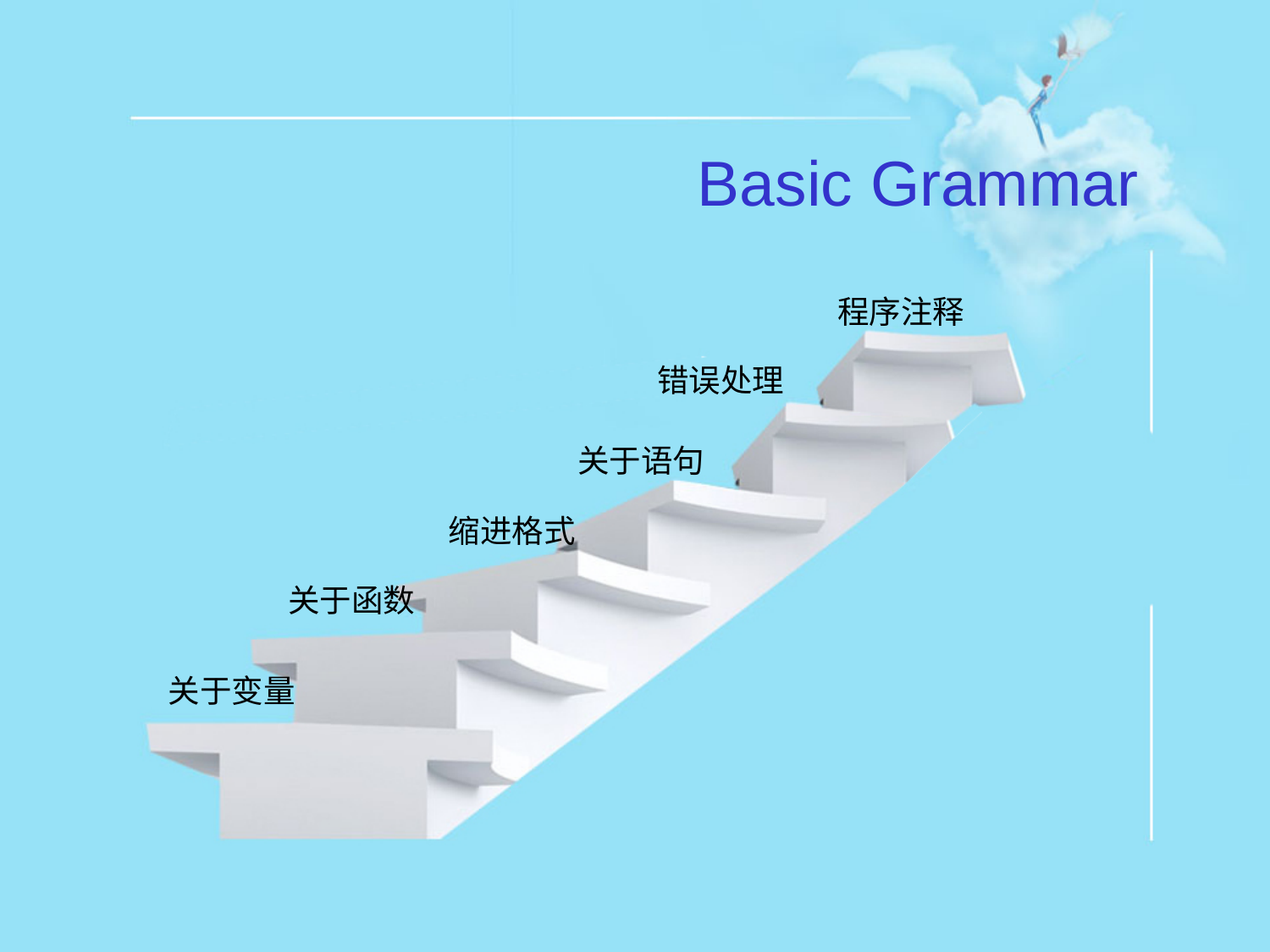

Basic Grammar
程序注释
错误处理
关于语句
缩进格式
关于函数
关于变量